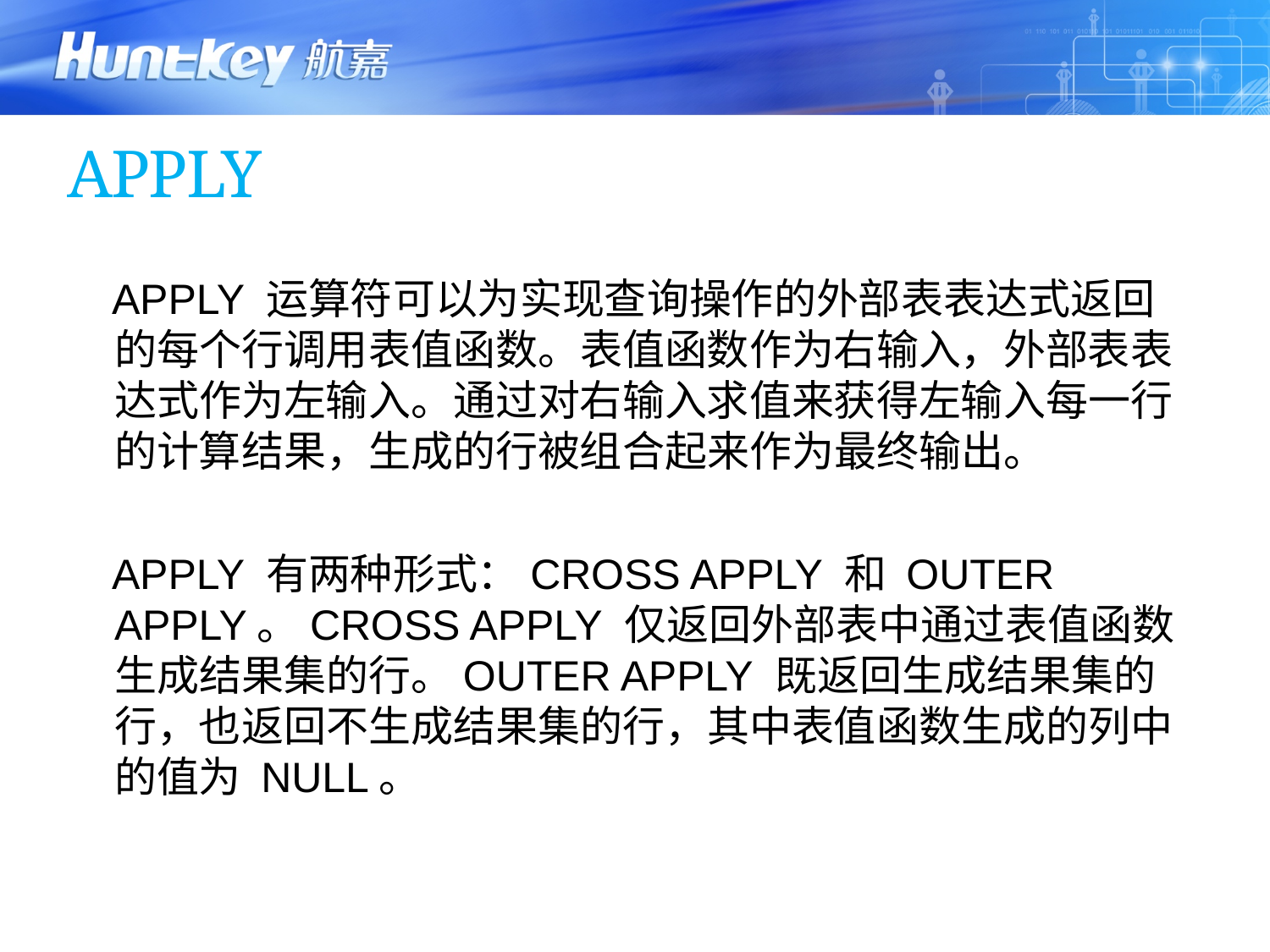

# APPLY
   APPLY 运算符可以为实现查询操作的外部表表达式返回的每个行调用表值函数。表值函数作为右输入，外部表表达式作为左输入。通过对右输入求值来获得左输入每一行的计算结果，生成的行被组合起来作为最终输出。

   APPLY 有两种形式：CROSS APPLY 和 OUTER APPLY。CROSS APPLY 仅返回外部表中通过表值函数生成结果集的行。OUTER APPLY 既返回生成结果集的行，也返回不生成结果集的行，其中表值函数生成的列中的值为 NULL。